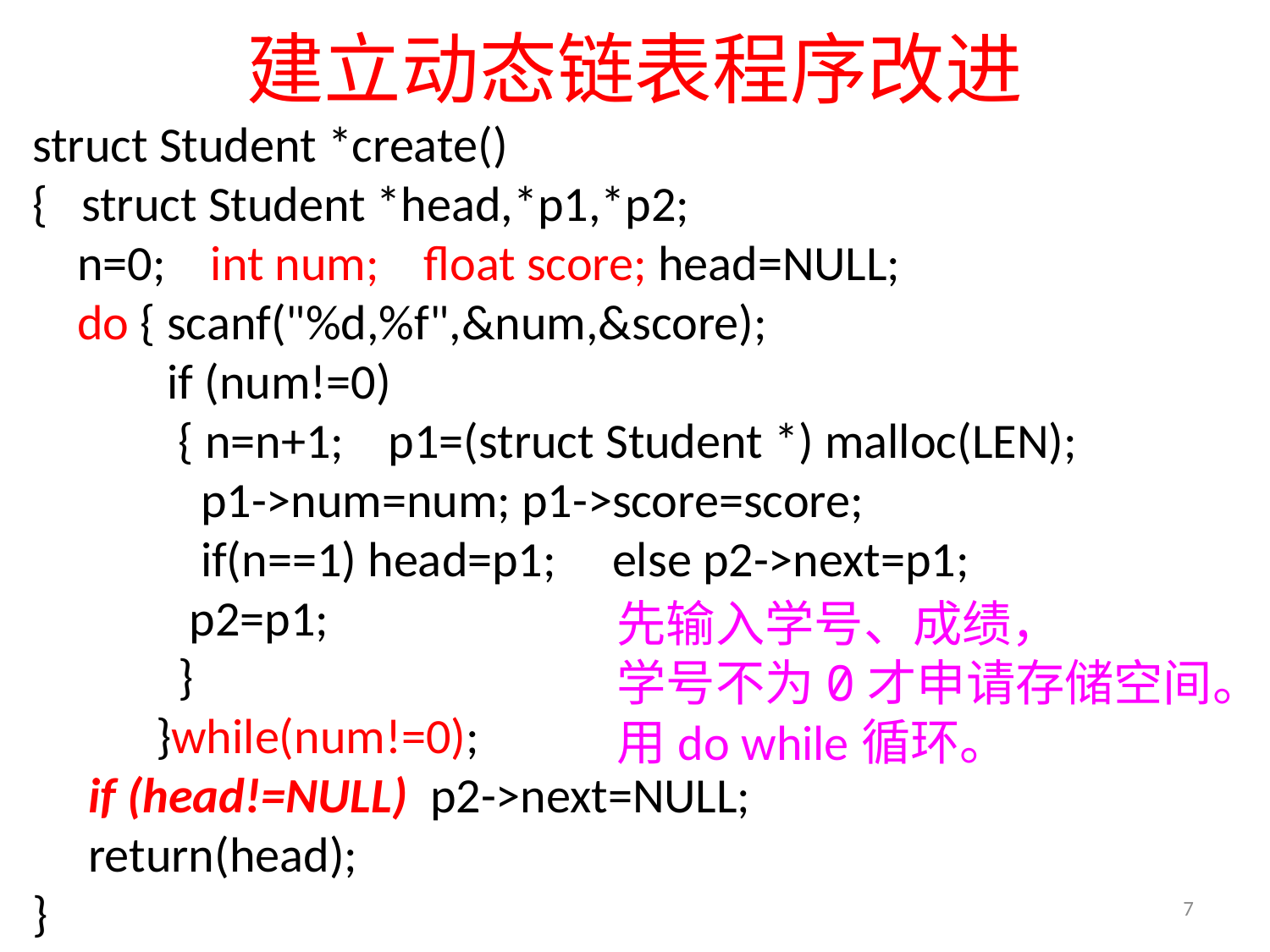

# 建立动态链表程序改进
struct Student *create()
{   struct Student *head,*p1,*p2;
    n=0;    int num;    float score; head=NULL;
    do { scanf("%d,%f",&num,&score);
            if (num!=0)
             { n=n+1;    p1=(struct Student *) malloc(LEN);
               p1->num=num; p1->score=score;
               if(n==1) head=p1;     else p2->next=p1;
              p2=p1;
             }
           }while(num!=0);
     if (head!=NULL)  p2->next=NULL;
     return(head);
}
先输入学号、成绩，
学号不为0才申请存储空间。
用do while循环。
7